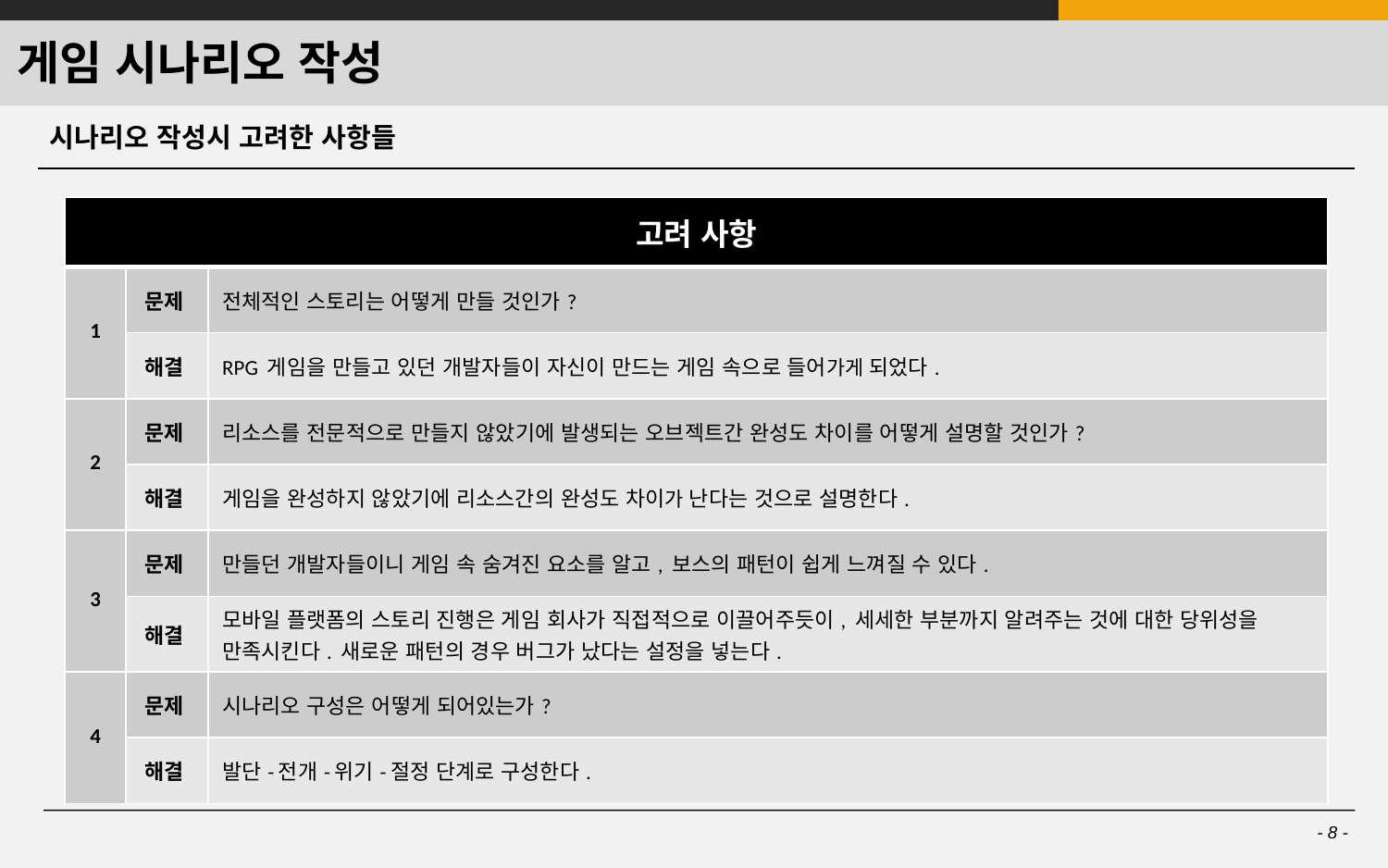

# 게임 시나리오 작성
시나리오 작성시 고려한 사항들

| 고려 사항 |  |  |
| --- | --- | --- |
| 1 | 문제 | 전체적인 스토리는 어떻게 만들 것인가? |
|  | 해결 | RPG 게임을 만들고 있던 개발자들이 자신이 만드는 게임 속으로 들어가게 되었다. |
| 2 | 문제 | 리소스를 전문적으로 만들지 않았기에 발생되는 오브젝트간 완성도 차이를 어떻게 설명할 것인가? |
|  | 해결 | 게임을 완성하지 않았기에 리소스간의 완성도 차이가 난다는 것으로 설명한다. |
| 3 | 문제 | 만들던 개발자들이니 게임 속 숨겨진 요소를 알고, 보스의 패턴이 쉽게 느껴질 수 있다. |
|  | 해결 | 모바일 플랫폼의 스토리 진행은 게임 회사가 직접적으로 이끌어주듯이, 세세한 부분까지 알려주는 것에 대한 당위성을 만족시킨다. 새로운 패턴의 경우 버그가 났다는 설정을 넣는다. |
| 4 | 문제 | 시나리오 구성은 어떻게 되어있는가? |
|  | 해결 | 발단-전개-위기-절정 단계로 구성한다. |